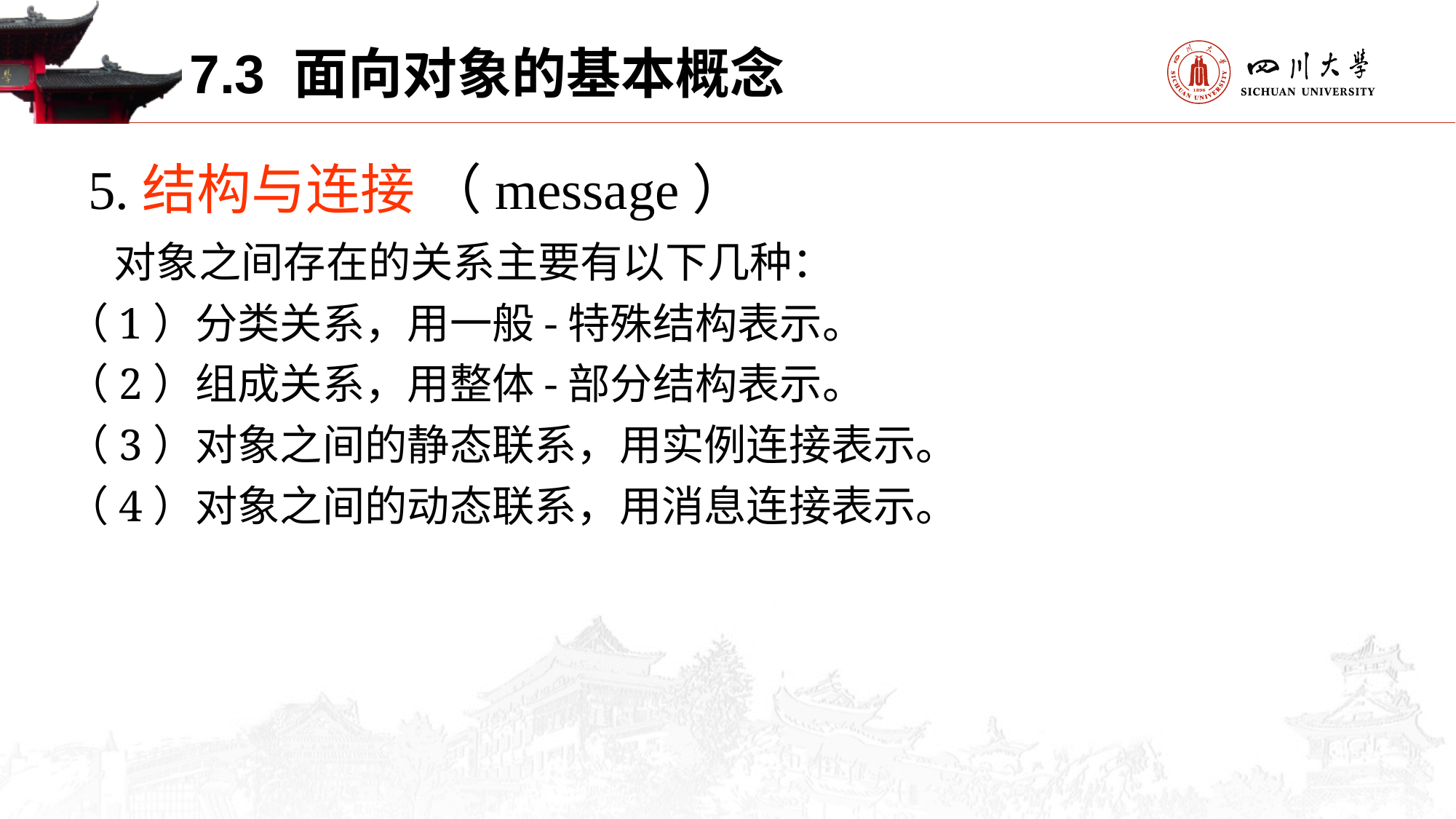

7.3 面向对象的基本概念

   5.结构与连接 （message）
      对象之间存在的关系主要有以下几种：
 （1）分类关系，用一般-特殊结构表示。
 （2）组成关系，用整体-部分结构表示。
 （3）对象之间的静态联系，用实例连接表示。
 （4）对象之间的动态联系，用消息连接表示。